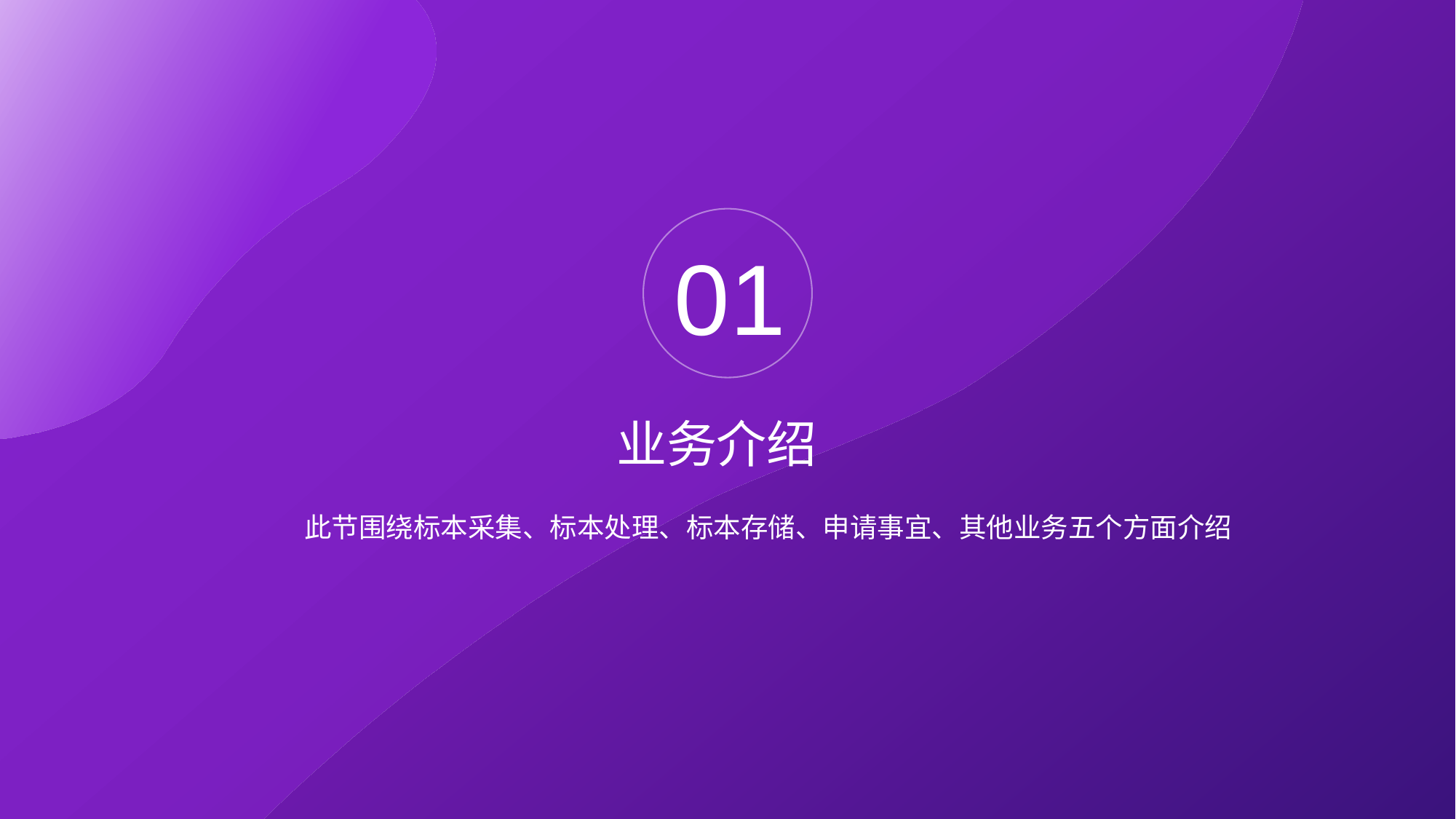

01
# 业务介绍
    此节围绕标本采集、标本处理、标本存储、申请事宜、其他业务五个方面介绍